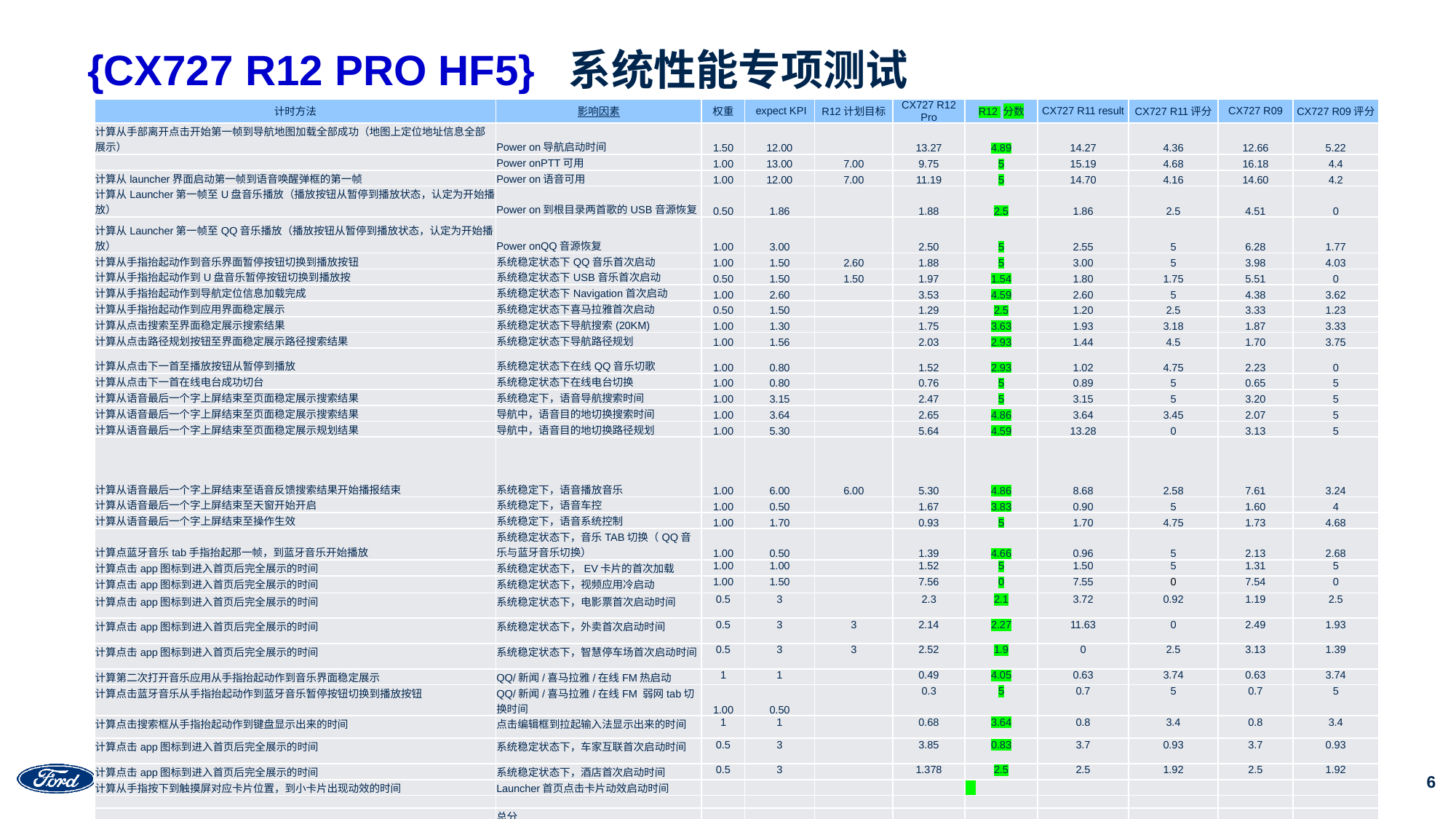

# {CX727 R12 PRO HF5}  系统性能专项测试
| 计时方法 | 影响因素 | 权重 | expect KPI | R12计划目标 | CX727 R12 Pro | R12 分数 | CX727 R11 result | CX727 R11评分 | CX727 R09 | CX727 R09评分 |
| --- | --- | --- | --- | --- | --- | --- | --- | --- | --- | --- |
| 计算从手部离开点击开始第一帧到导航地图加载全部成功（地图上定位地址信息全部展示） | Power on导航启动时间 | 1.50 | 12.00 |  | 13.27 | 4.89 | 14.27 | 4.36 | 12.66 | 5.22 |
|  | Power onPTT可用 | 1.00 | 13.00 | 7.00 | 9.75 | 5 | 15.19 | 4.68 | 16.18 | 4.4 |
| 计算从launcher界面启动第一帧到语音唤醒弹框的第一帧 | Power on语音可用 | 1.00 | 12.00 | 7.00 | 11.19 | 5 | 14.70 | 4.16 | 14.60 | 4.2 |
| 计算从Launcher第一帧至U盘音乐播放（播放按钮从暂停到播放状态，认定为开始播放） | Power on到根目录两首歌的USB音源恢复 | 0.50 | 1.86 |  | 1.88 | 2.5 | 1.86 | 2.5 | 4.51 | 0 |
| 计算从Launcher第一帧至QQ音乐播放（播放按钮从暂停到播放状态，认定为开始播放） | Power onQQ音源恢复 | 1.00 | 3.00 |  | 2.50 | 5 | 2.55 | 5 | 6.28 | 1.77 |
| 计算从手指抬起动作到音乐界面暂停按钮切换到播放按钮 | 系统稳定状态下QQ音乐首次启动 | 1.00 | 1.50 | 2.60 | 1.88 | 5 | 3.00 | 5 | 3.98 | 4.03 |
| 计算从手指抬起动作到U盘音乐暂停按钮切换到播放按 | 系统稳定状态下USB音乐首次启动 | 0.50 | 1.50 | 1.50 | 1.97 | 1.54 | 1.80 | 1.75 | 5.51 | 0 |
| 计算从手指抬起动作到导航定位信息加载完成 | 系统稳定状态下Navigation首次启动 | 1.00 | 2.60 |  | 3.53 | 4.59 | 2.60 | 5 | 4.38 | 3.62 |
| 计算从手指抬起动作到应用界面稳定展示 | 系统稳定状态下喜马拉雅首次启动 | 0.50 | 1.50 |  | 1.29 | 2.5 | 1.20 | 2.5 | 3.33 | 1.23 |
| 计算从点击搜索至界面稳定展示搜索结果 | 系统稳定状态下导航搜索(20KM) | 1.00 | 1.30 |  | 1.75 | 3.63 | 1.93 | 3.18 | 1.87 | 3.33 |
| 计算从点击路径规划按钮至界面稳定展示路径搜索结果 | 系统稳定状态下导航路径规划 | 1.00 | 1.56 |  | 2.03 | 2.93 | 1.44 | 4.5 | 1.70 | 3.75 |
| 计算从点击下一首至播放按钮从暂停到播放 | 系统稳定状态下在线QQ音乐切歌 | 1.00 | 0.80 |  | 1.52 | 2.93 | 1.02 | 4.75 | 2.23 | 0 |
| 计算从点击下一首在线电台成功切台 | 系统稳定状态下在线电台切换 | 1.00 | 0.80 |  | 0.76 | 5 | 0.89 | 5 | 0.65 | 5 |
| 计算从语音最后一个字上屏结束至页面稳定展示搜索结果 | 系统稳定下，语音导航搜索时间 | 1.00 | 3.15 |  | 2.47 | 5 | 3.15 | 5 | 3.20 | 5 |
| 计算从语音最后一个字上屏结束至页面稳定展示搜索结果 | 导航中，语音目的地切换搜索时间 | 1.00 | 3.64 |  | 2.65 | 4.86 | 3.64 | 3.45 | 2.07 | 5 |
| 计算从语音最后一个字上屏结束至页面稳定展示规划结果 | 导航中，语音目的地切换路径规划 | 1.00 | 5.30 |  | 5.64 | 4.59 | 13.28 | 0 | 3.13 | 5 |
| 计算从语音最后一个字上屏结束至语音反馈搜索结果开始播报结束 | 系统稳定下，语音播放音乐 | 1.00 | 6.00 | 6.00 | 5.30 | 4.86 | 8.68 | 2.58 | 7.61 | 3.24 |
| 计算从语音最后一个字上屏结束至天窗开始开启 | 系统稳定下，语音车控 | 1.00 | 0.50 |  | 1.67 | 3.83 | 0.90 | 5 | 1.60 | 4 |
| 计算从语音最后一个字上屏结束至操作生效 | 系统稳定下，语音系统控制 | 1.00 | 1.70 |  | 0.93 | 5 | 1.70 | 4.75 | 1.73 | 4.68 |
| 计算点蓝牙音乐tab手指抬起那一帧，到蓝牙音乐开始播放 | 系统稳定状态下，音乐TAB切换（QQ音乐与蓝牙音乐切换） | 1.00 | 0.50 |  | 1.39 | 4.66 | 0.96 | 5 | 2.13 | 2.68 |
| 计算点击app图标到进入首页后完全展示的时间 | 系统稳定状态下，EV卡片的首次加载 | 1.00 | 1.00 |  | 1.52 | 5 | 1.50 | 5 | 1.31 | 5 |
| 计算点击app图标到进入首页后完全展示的时间 | 系统稳定状态下，视频应用冷启动 | 1.00 | 1.50 |  | 7.56 | 0 | 7.55 | 0 | 7.54 | 0 |
| 计算点击app图标到进入首页后完全展示的时间 | 系统稳定状态下，电影票首次启动时间 | 0.5 | 3 |  | 2.3 | 2.1 | 3.72 | 0.92 | 1.19 | 2.5 |
| 计算点击app图标到进入首页后完全展示的时间 | 系统稳定状态下，外卖首次启动时间 | 0.5 | 3 | 3 | 2.14 | 2.27 | 11.63 | 0 | 2.49 | 1.93 |
| 计算点击app图标到进入首页后完全展示的时间 | 系统稳定状态下，智慧停车场首次启动时间 | 0.5 | 3 | 3 | 2.52 | 1.9 | 0 | 2.5 | 3.13 | 1.39 |
| 计算第二次打开音乐应用从手指抬起动作到音乐界面稳定展示 | QQ/新闻/喜马拉雅/在线FM热启动 | 1 | 1 |  | 0.49 | 4.05 | 0.63 | 3.74 | 0.63 | 3.74 |
| 计算点击蓝牙音乐从手指抬起动作到蓝牙音乐暂停按钮切换到播放按钮 | QQ/新闻/喜马拉雅/在线FM 弱网tab切换时间 | 1.00 | 0.50 |  | 0.3 | 5 | 0.7 | 5 | 0.7 | 5 |
| 计算点击搜索框从手指抬起动作到键盘显示出来的时间 | 点击编辑框到拉起输入法显示出来的时间 | 1 | 1 |  | 0.68 | 3.64 | 0.8 | 3.4 | 0.8 | 3.4 |
| 计算点击app图标到进入首页后完全展示的时间 | 系统稳定状态下，车家互联首次启动时间 | 0.5 | 3 |  | 3.85 | 0.83 | 3.7 | 0.93 | 3.7 | 0.93 |
| 计算点击app图标到进入首页后完全展示的时间 | 系统稳定状态下，酒店首次启动时间 | 0.5 | 3 |  | 1.378 | 2.5 | 2.5 | 1.92 | 2.5 | 1.92 |
| 计算从手指按下到触摸屏对应卡片位置，到小卡片出现动效的时间 | Launcher首页点击卡片动效启动时间 |  |  |  |  |  |  |  |  |  |
|  |  |  |  |  |  |  |  |  |  |  |
|  | 总分 |  |  |  |  |  |  |  |  |  |
|  |  |  |  |  |  | 110.58 |  | 101.56 |  | 91.93 |